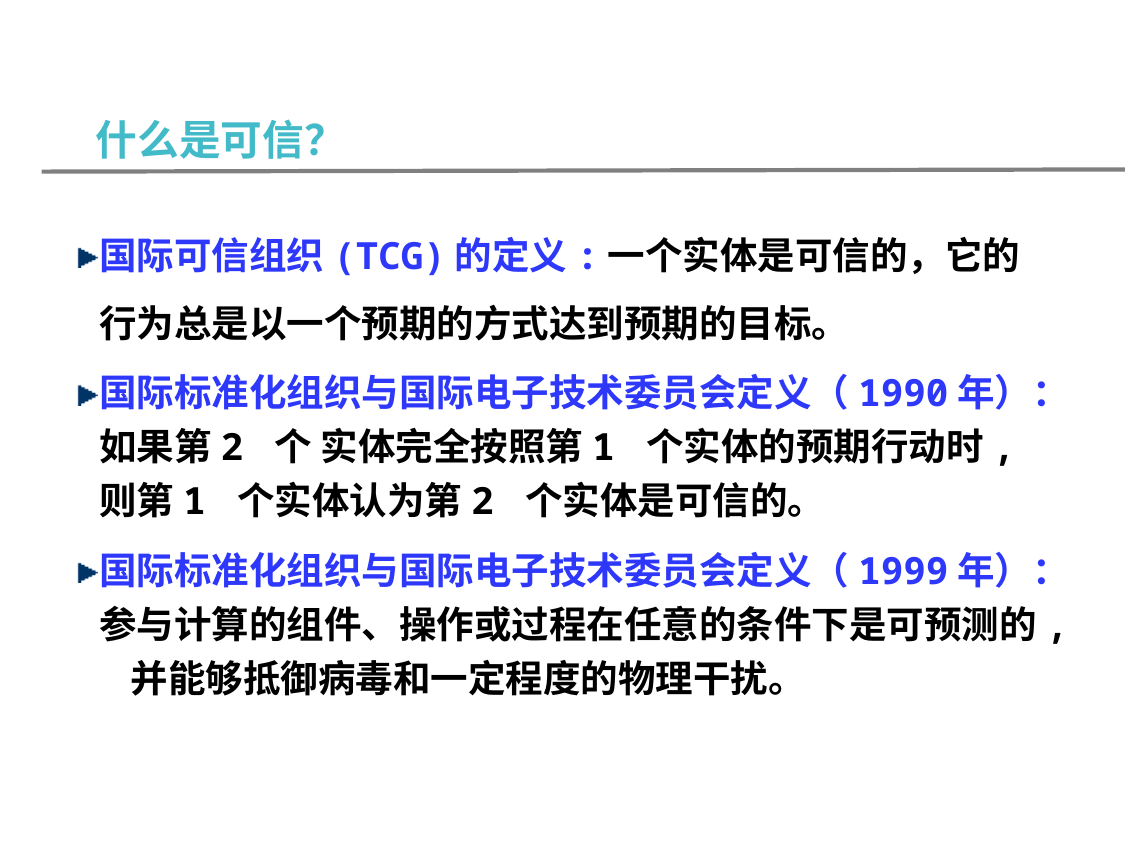

什么是可信？
国际可信组织(TCG)的定义:一个实体是可信的，它的行为总是以一个预期的方式达到预期的目标。
国际标准化组织与国际电子技术委员会定义（1990年）：如果第2 个 实体完全按照第1 个实体的预期行动时, 则第1 个实体认为第2 个实体是可信的。
国际标准化组织与国际电子技术委员会定义（1999年）：参与计算的组件、操作或过程在任意的条件下是可预测的, 并能够抵御病毒和一定程度的物理干扰。